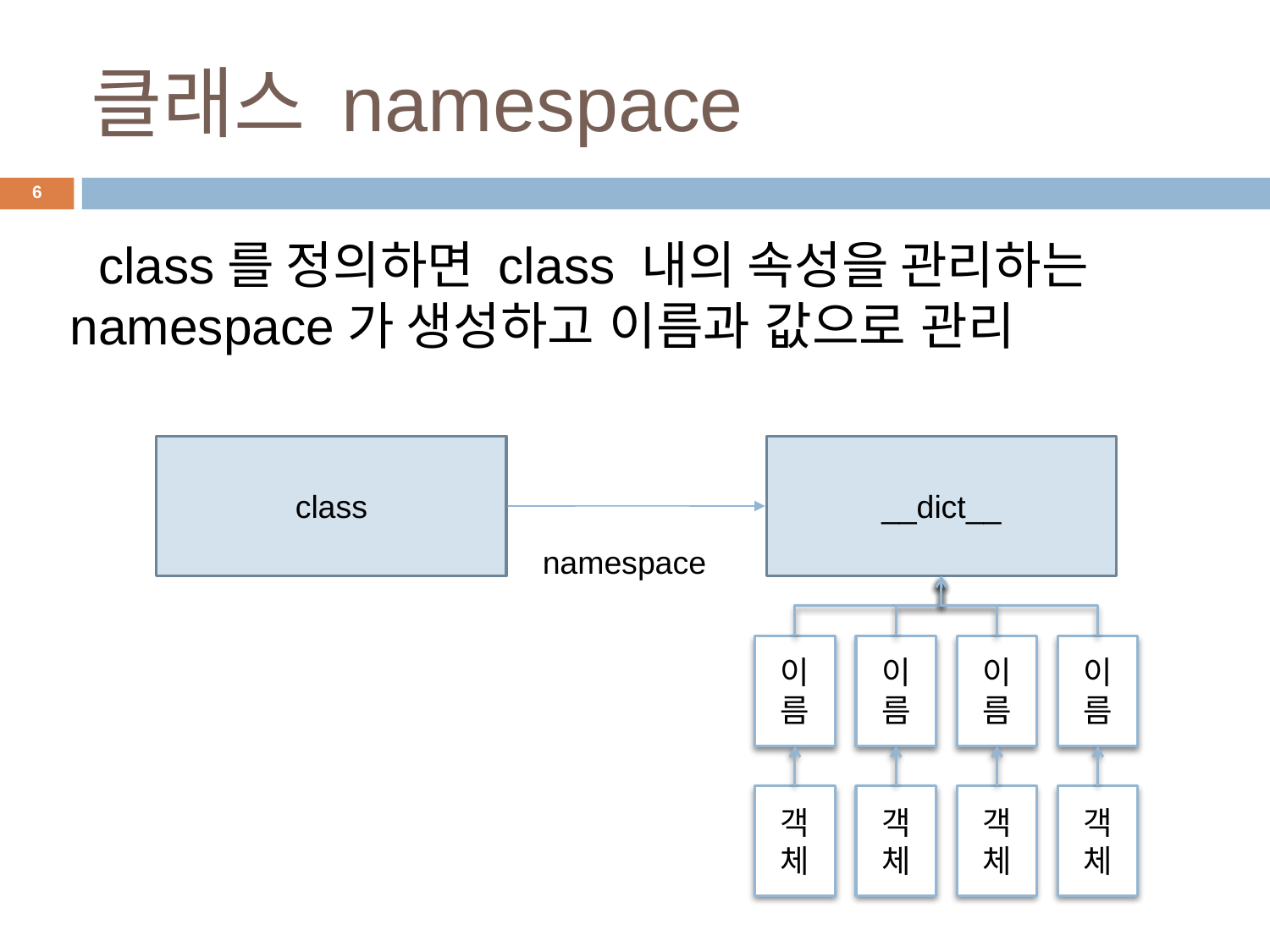

# 클래스 namespace
6
  class를 정의하면 class 내의 속성을 관리하는 namespace가 생성하고 이름과 값으로 관리

class

__dict__

namespace
이
름
이
름
이
름
이
름
객
체
객
체
객
체
객
체